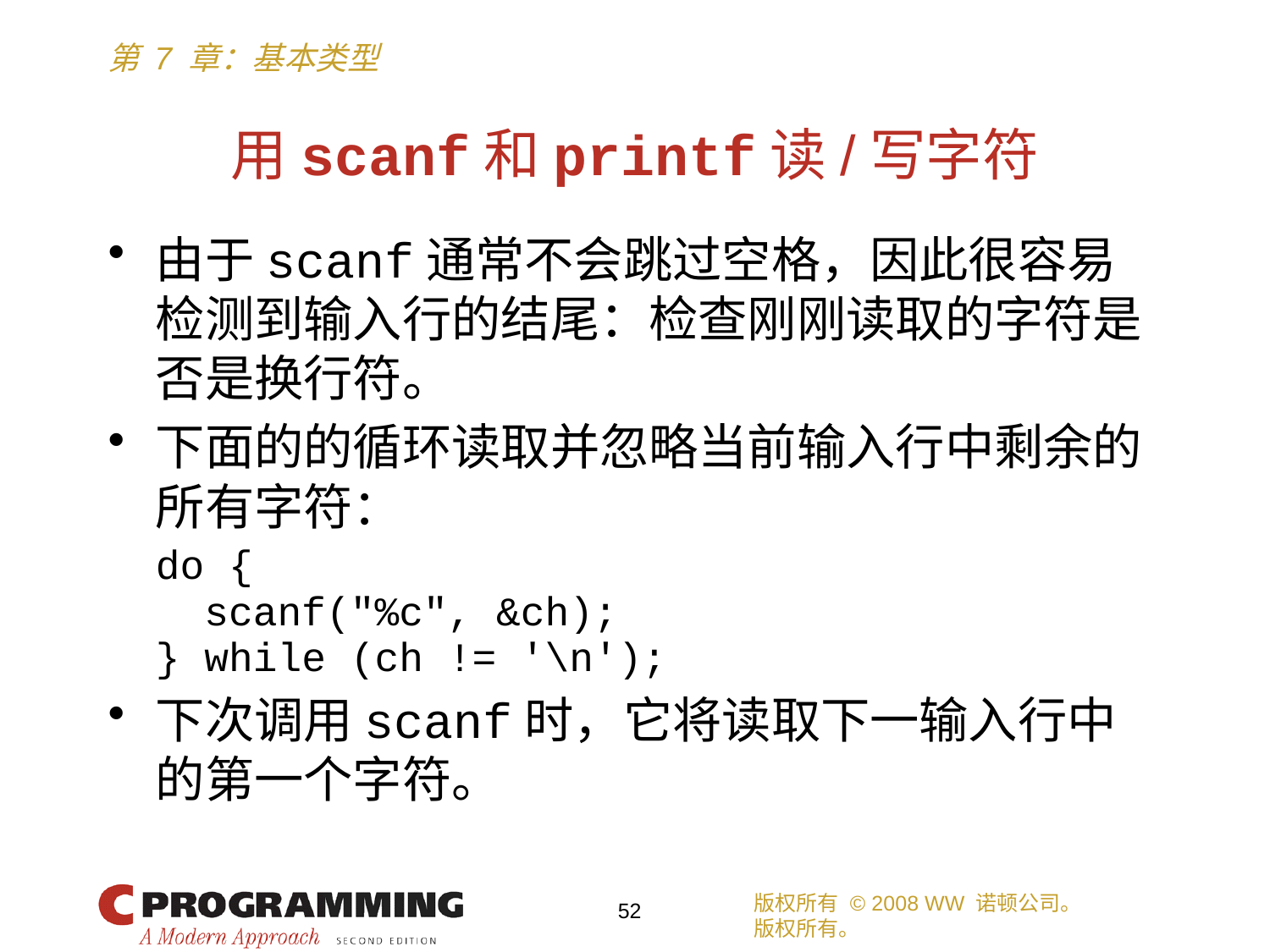

# 用scanf和printf读/写字符
由于scanf通常不会跳过空格，因此很容易检测到输入行的结尾：检查刚刚读取的字符是否是换行符。
下面的的循环读取并忽略当前输入行中剩余的所有字符：
	do {
	  scanf("%c", &ch);
	} while (ch != '\n');
下次调用scanf时，它将读取下一输入行中的第一个字符。
版权所有 © 2008 WW 诺顿公司。
版权所有。
52